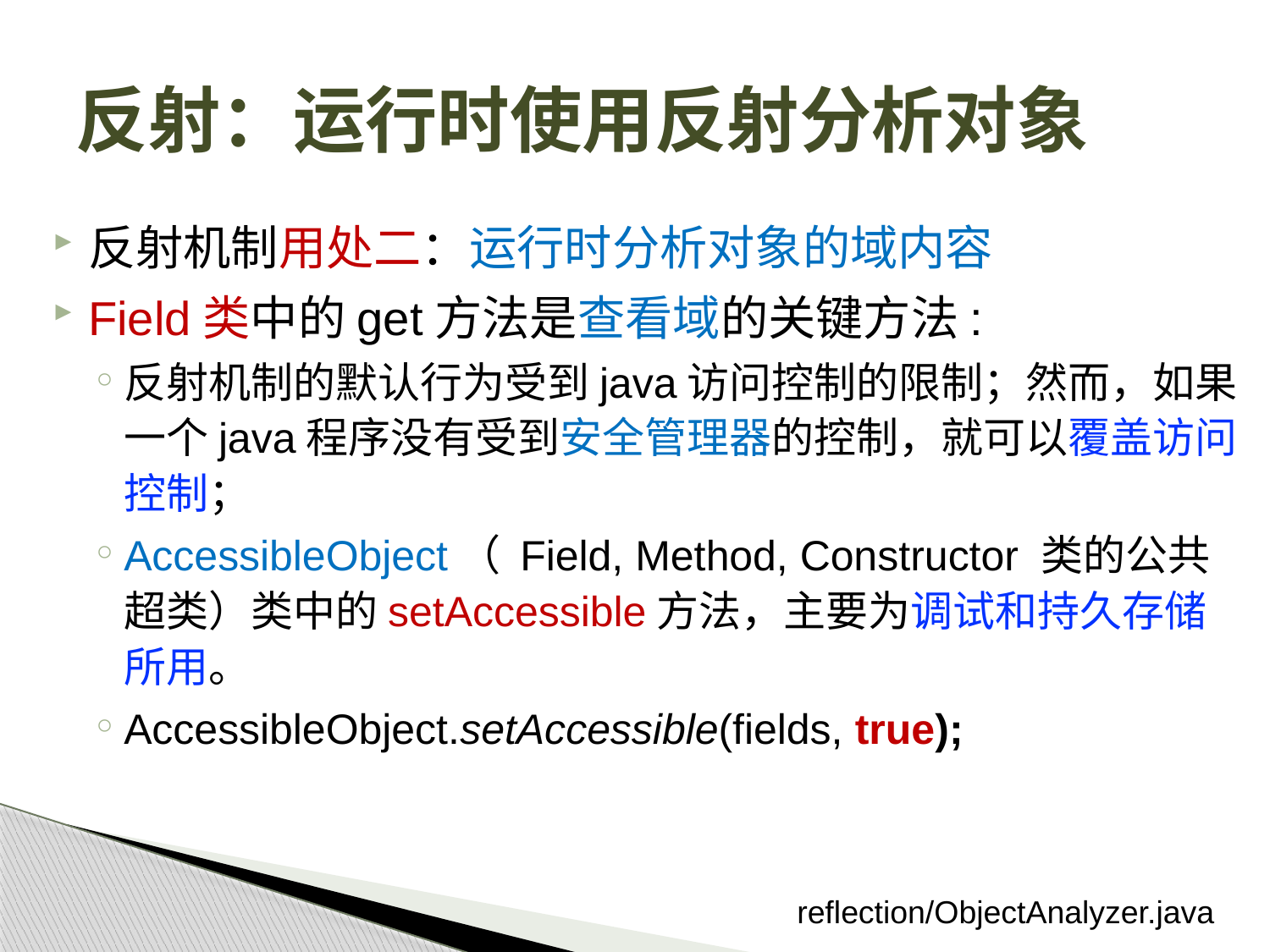

# 反射：运行时使用反射分析对象
反射机制用处二：运行时分析对象的域内容
Field类中的get方法是查看域的关键方法:
反射机制的默认行为受到java访问控制的限制；然而，如果一个java程序没有受到安全管理器的控制，就可以覆盖访问控制；
AccessibleObject（ Field, Method, Constructor 类的公共超类）类中的setAccessible方法，主要为调试和持久存储所用。
AccessibleObject.setAccessible(fields, true);
reflection/ObjectAnalyzer.java